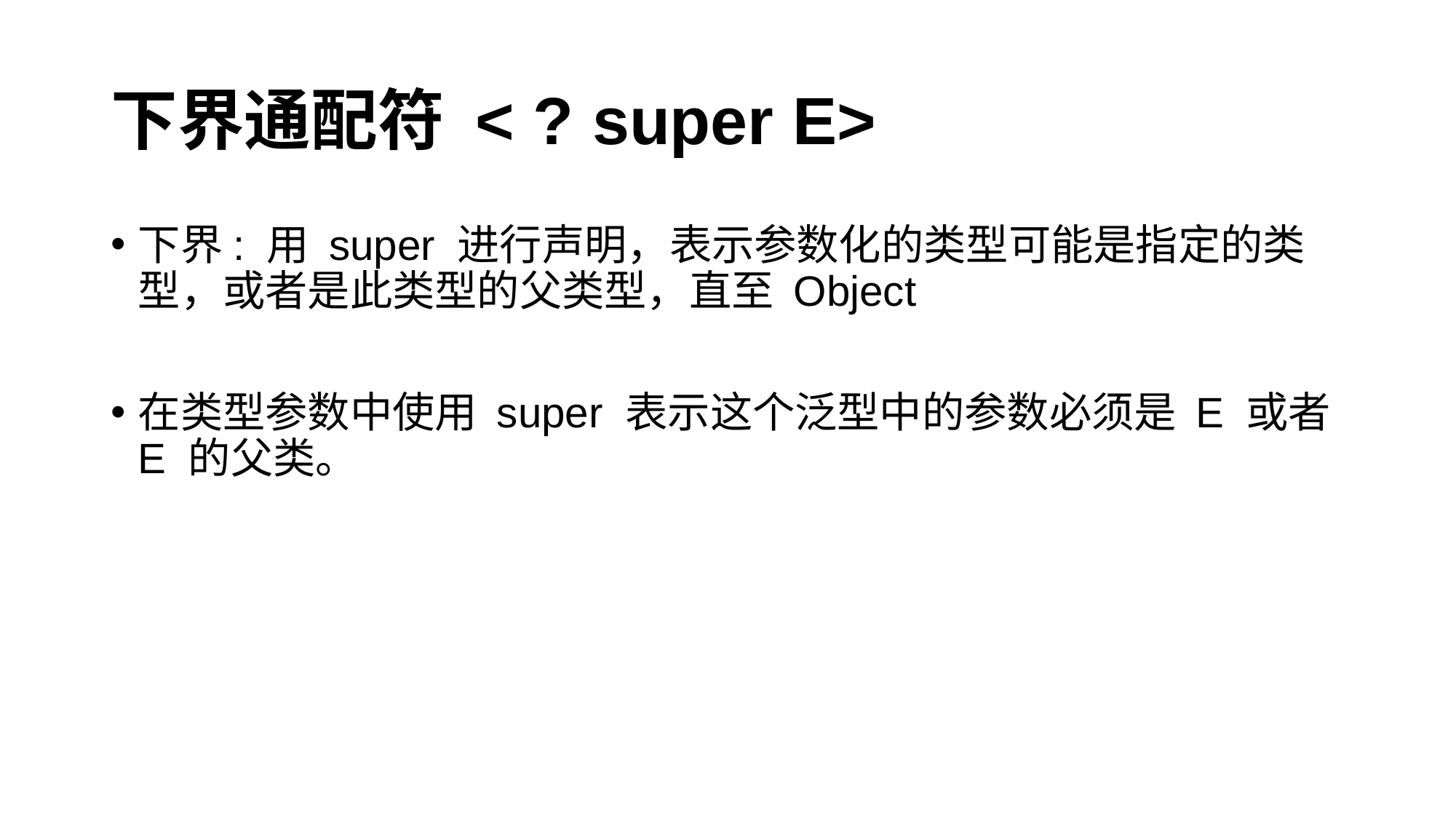

# 下界通配符 < ? super E>
下界: 用 super 进行声明，表示参数化的类型可能是指定的类型，或者是此类型的父类型，直至 Object

在类型参数中使用 super 表示这个泛型中的参数必须是 E 或者 E 的父类。